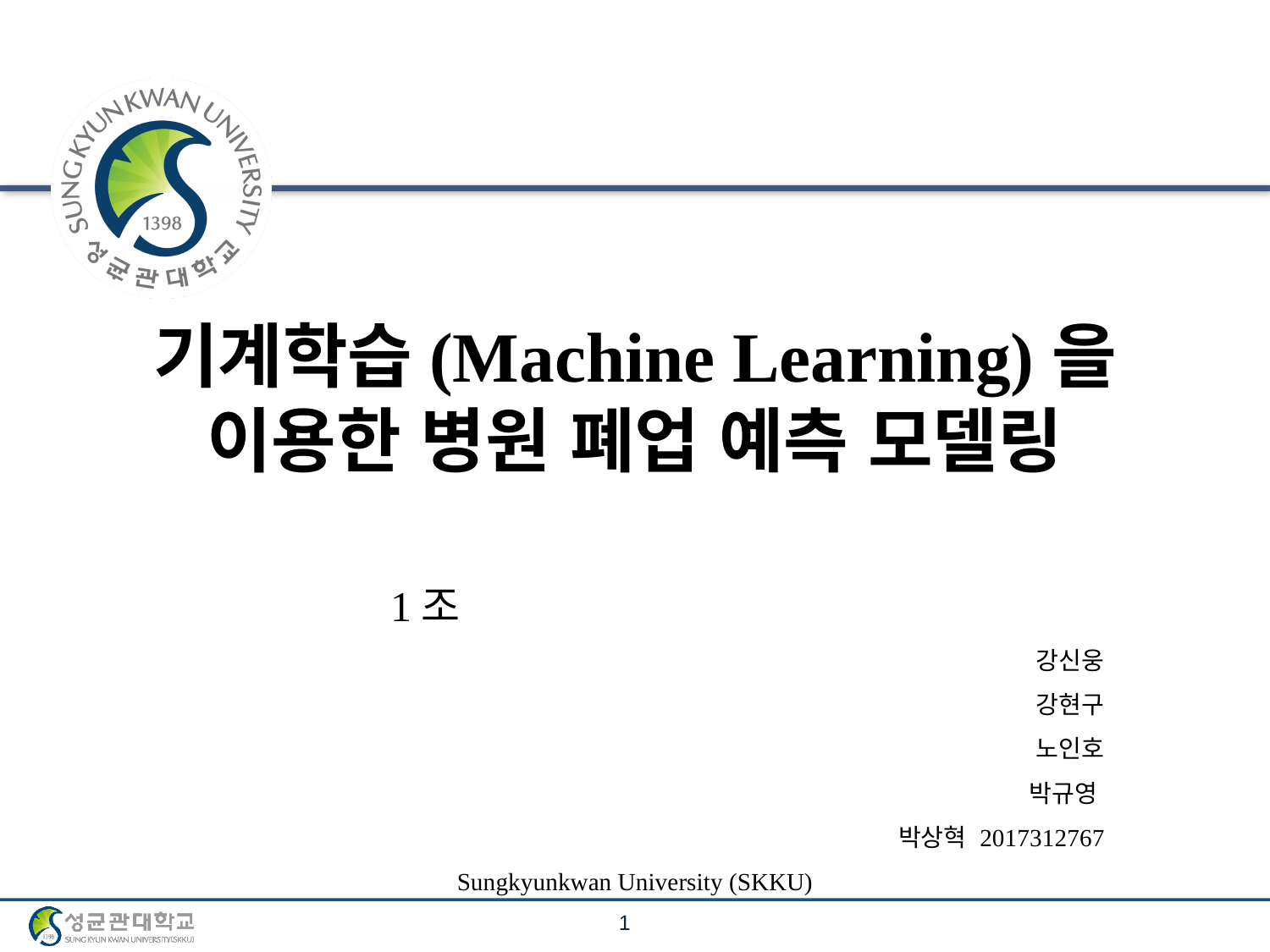

# 기계학습(Machine Learning)을 이용한 병원 폐업 예측 모델링

1조
 강신웅
강현구
 노인호
 박규영
 박상혁 2017312767
Sungkyunkwan University (SKKU)